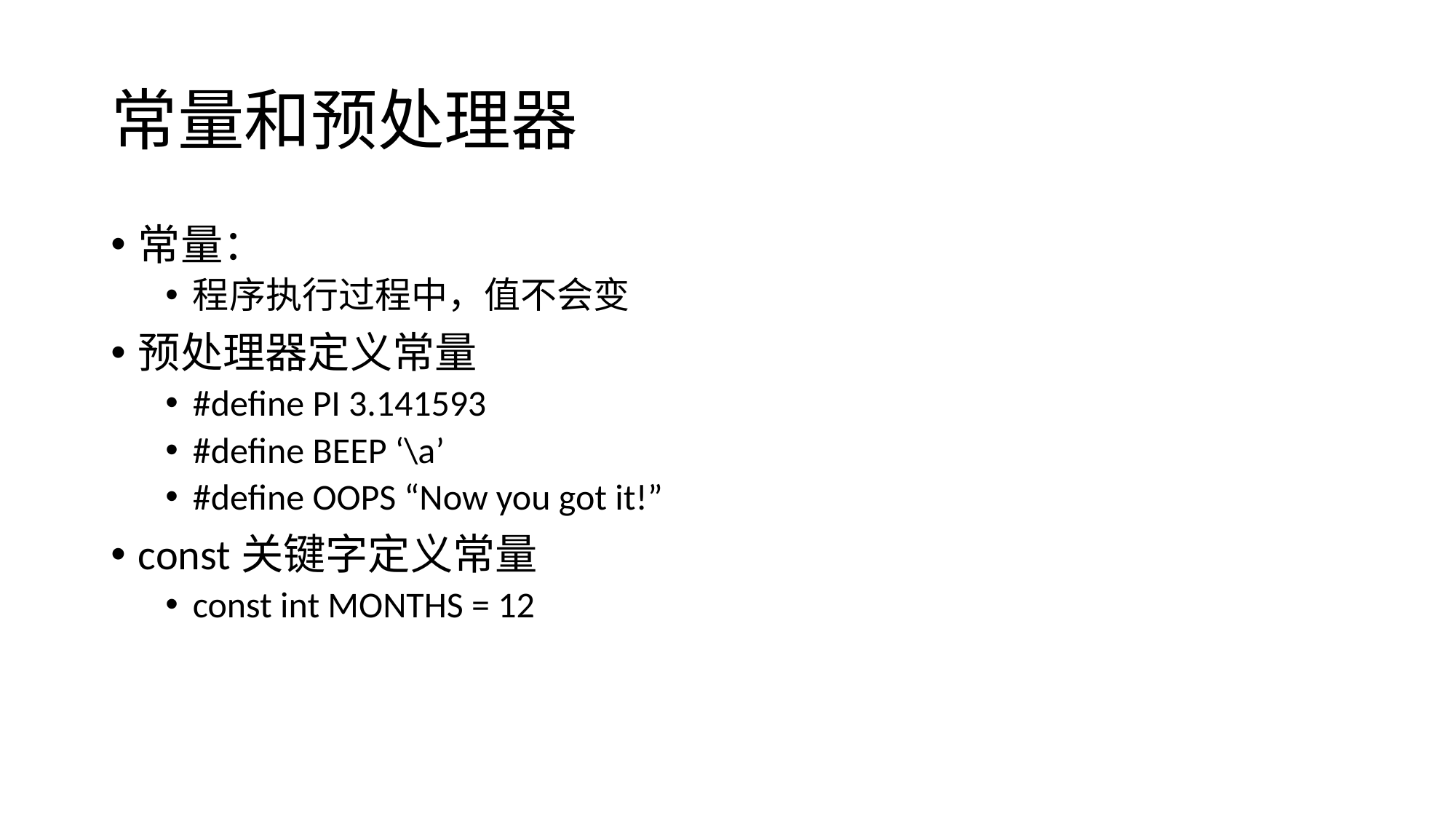

# 常量和预处理器
常量：
程序执行过程中，值不会变
预处理器定义常量
#define PI 3.141593
#define BEEP ‘\a’
#define OOPS “Now you got it!”
const关键字定义常量
const int MONTHS = 12